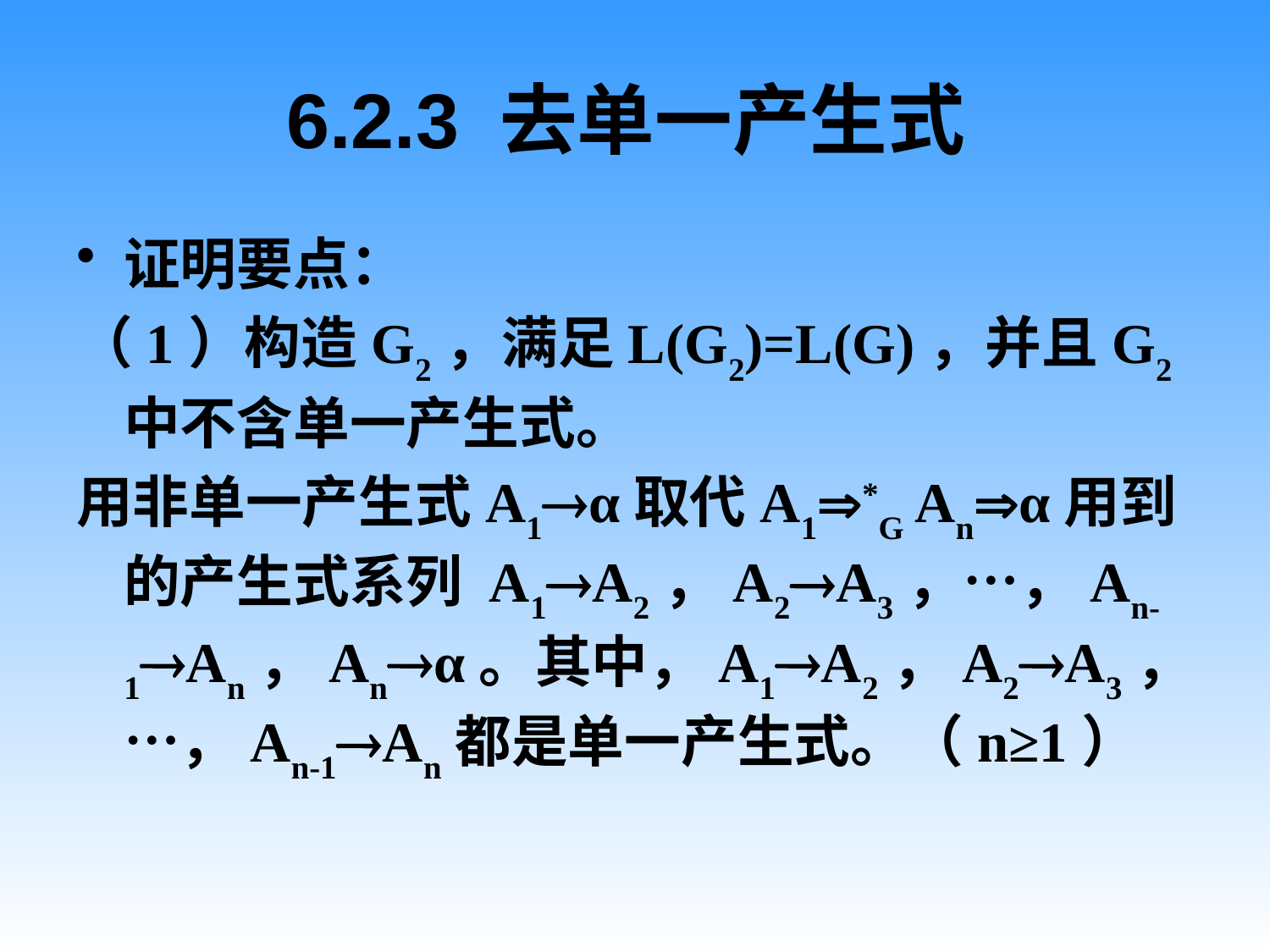

# 6.2.3 去单一产生式
证明要点：
（1）构造G2，满足L(G2)=L(G)，并且G2中不含单一产生式。
用非单一产生式A1→α取代A1⇒*G An⇒α用到的产生式系列 A1→A2，A2→A3，…，An-1→An，An→α。其中，A1→A2，A2→A3，…，An-1→An都是单一产生式。（n≥1）

78